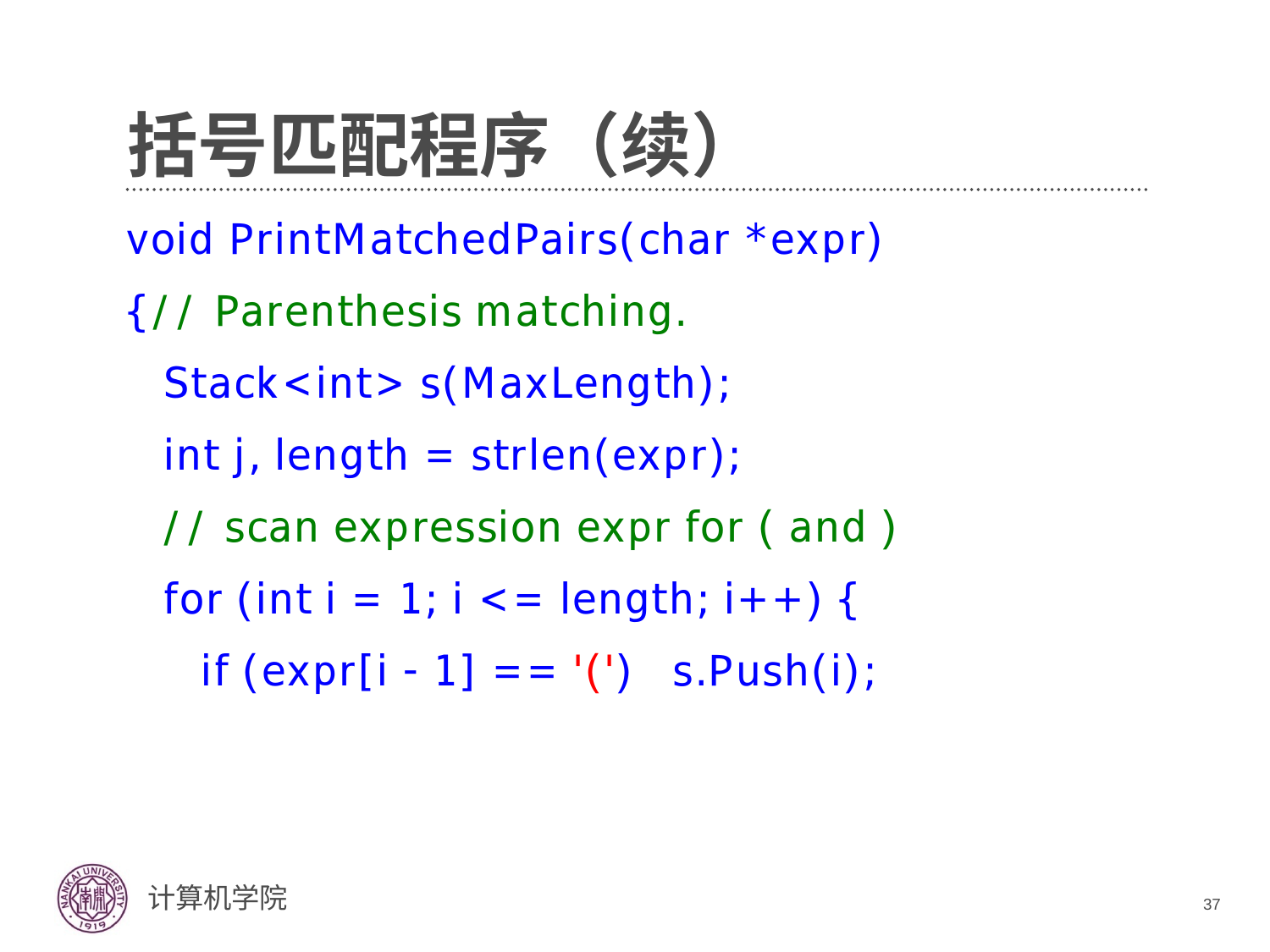

# 括号匹配程序（续）
void PrintMatchedPairs(char *expr)
{// Parenthesis matching.
   Stack<int> s(MaxLength);
   int j, length = strlen(expr);
   // scan expression expr for ( and )
   for (int i = 1; i <= length; i++) {
      if (expr[i - 1] == '(')   s.Push(i);
37